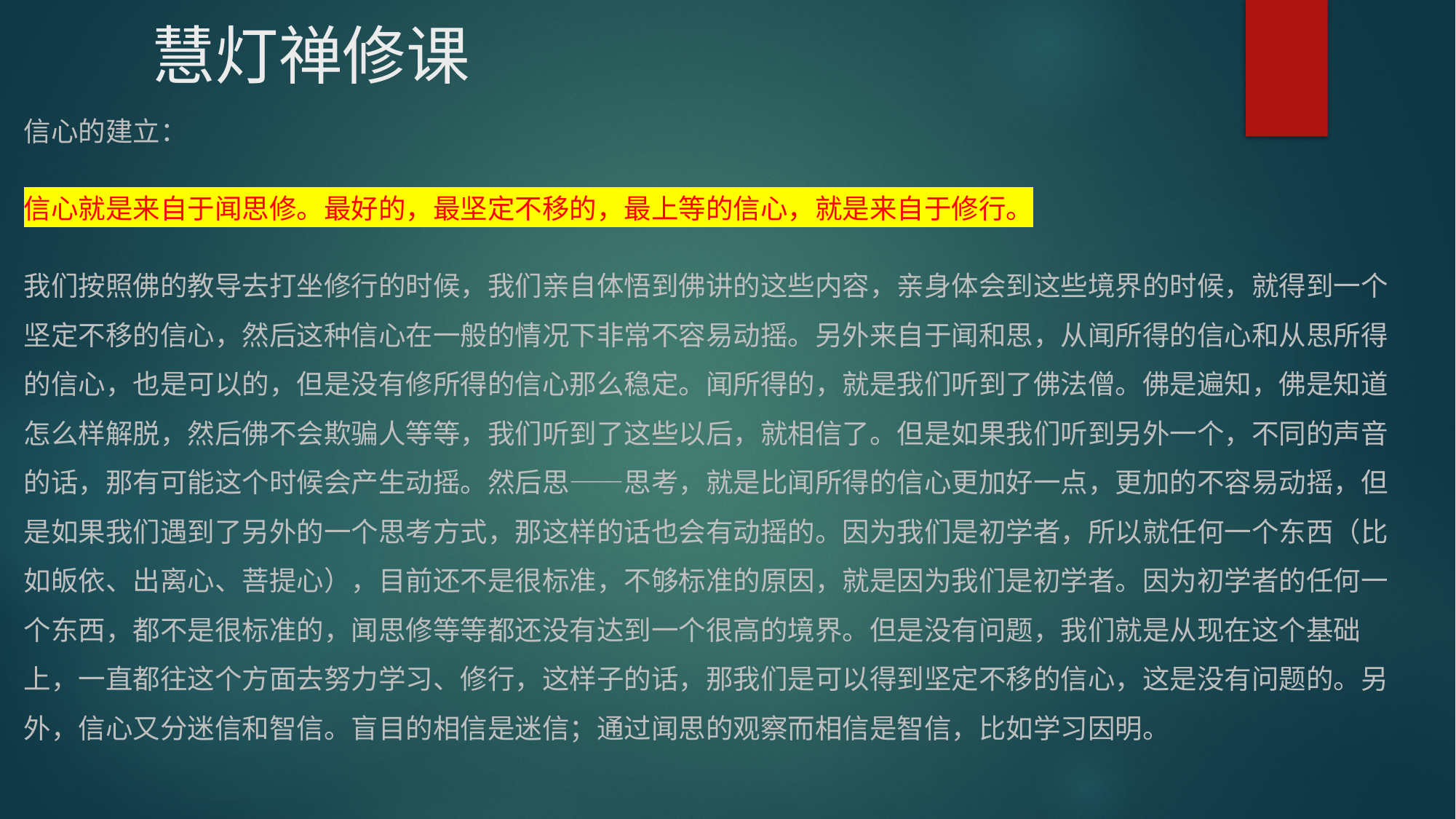

慧灯禅修课
信心的建立：
信心就是来自于闻思修。最好的，最坚定不移的，最上等的信心，就是来自于修行。
我们按照佛的教导去打坐修行的时候，我们亲自体悟到佛讲的这些内容，亲身体会到这些境界的时候，就得到一个坚定不移的信心，然后这种信心在一般的情况下非常不容易动摇。另外来自于闻和思，从闻所得的信心和从思所得的信心，也是可以的，但是没有修所得的信心那么稳定。闻所得的，就是我们听到了佛法僧。佛是遍知，佛是知道怎么样解脱，然后佛不会欺骗人等等，我们听到了这些以后，就相信了。但是如果我们听到另外一个，不同的声音的话，那有可能这个时候会产生动摇。然后思——思考，就是比闻所得的信心更加好一点，更加的不容易动摇，但是如果我们遇到了另外的一个思考方式，那这样的话也会有动摇的。因为我们是初学者，所以就任何一个东西（比如皈依、出离心、菩提心），目前还不是很标准，不够标准的原因，就是因为我们是初学者。因为初学者的任何一个东西，都不是很标准的，闻思修等等都还没有达到一个很高的境界。但是没有问题，我们就是从现在这个基础上，一直都往这个方面去努力学习、修行，这样子的话，那我们是可以得到坚定不移的信心，这是没有问题的。另外，信心又分迷信和智信。盲目的相信是迷信；通过闻思的观察而相信是智信，比如学习因明。